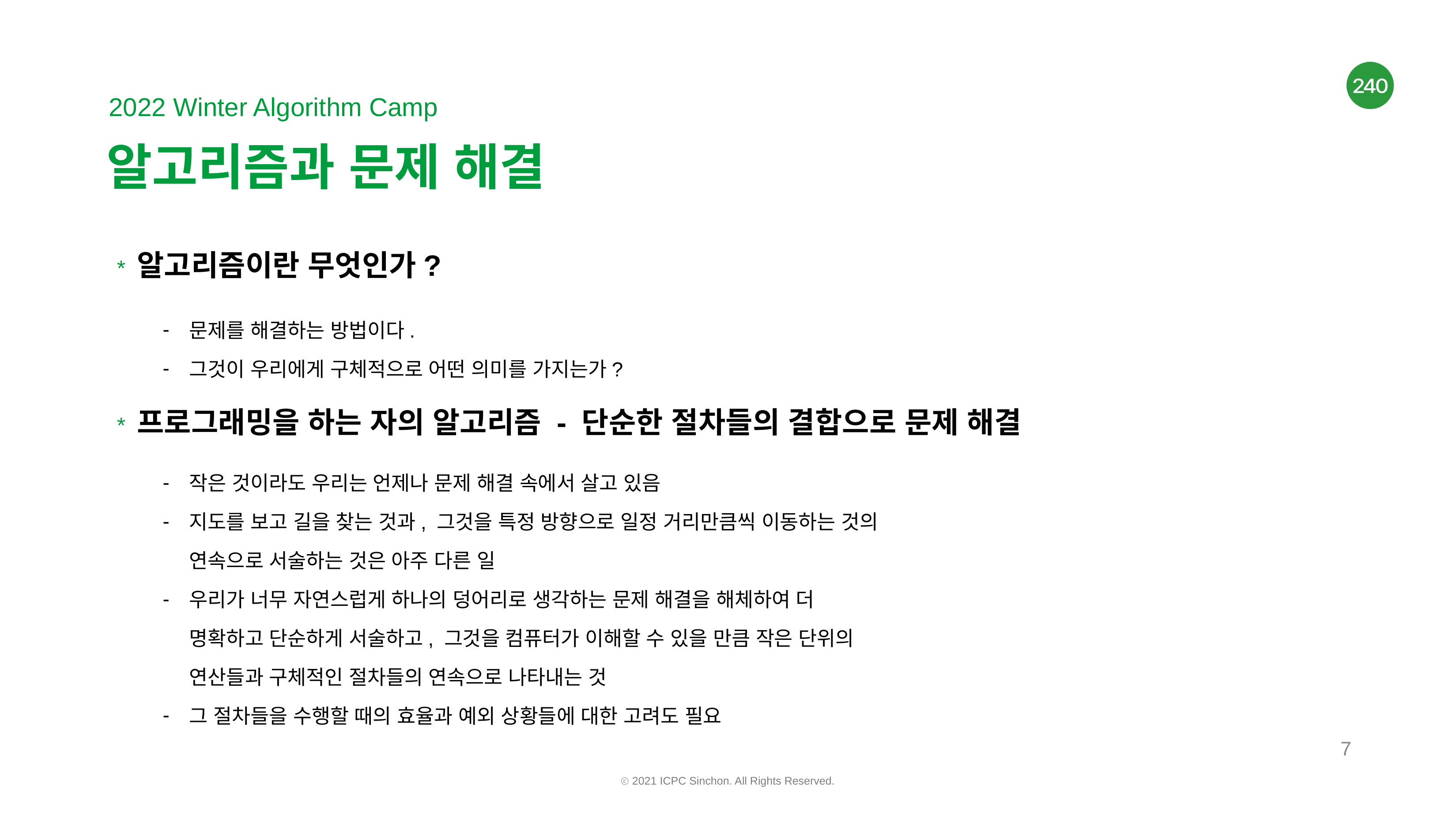

알고리즘과 문제 해결
* 알고리즘이란 무엇인가?
문제를 해결하는 방법이다.
그것이 우리에게 구체적으로 어떤 의미를 가지는가?
* 프로그래밍을 하는 자의 알고리즘 - 단순한 절차들의 결합으로 문제 해결
작은 것이라도 우리는 언제나 문제 해결 속에서 살고 있음
지도를 보고 길을 찾는 것과, 그것을 특정 방향으로 일정 거리만큼씩 이동하는 것의 연속으로 서술하는 것은 아주 다른 일
우리가 너무 자연스럽게 하나의 덩어리로 생각하는 문제 해결을 해체하여 더 명확하고 단순하게 서술하고, 그것을 컴퓨터가 이해할 수 있을 만큼 작은 단위의 연산들과 구체적인 절차들의 연속으로 나타내는 것
그 절차들을 수행할 때의 효율과 예외 상황들에 대한 고려도 필요
7
ⓒ 2021 ICPC Sinchon. All Rights Reserved.